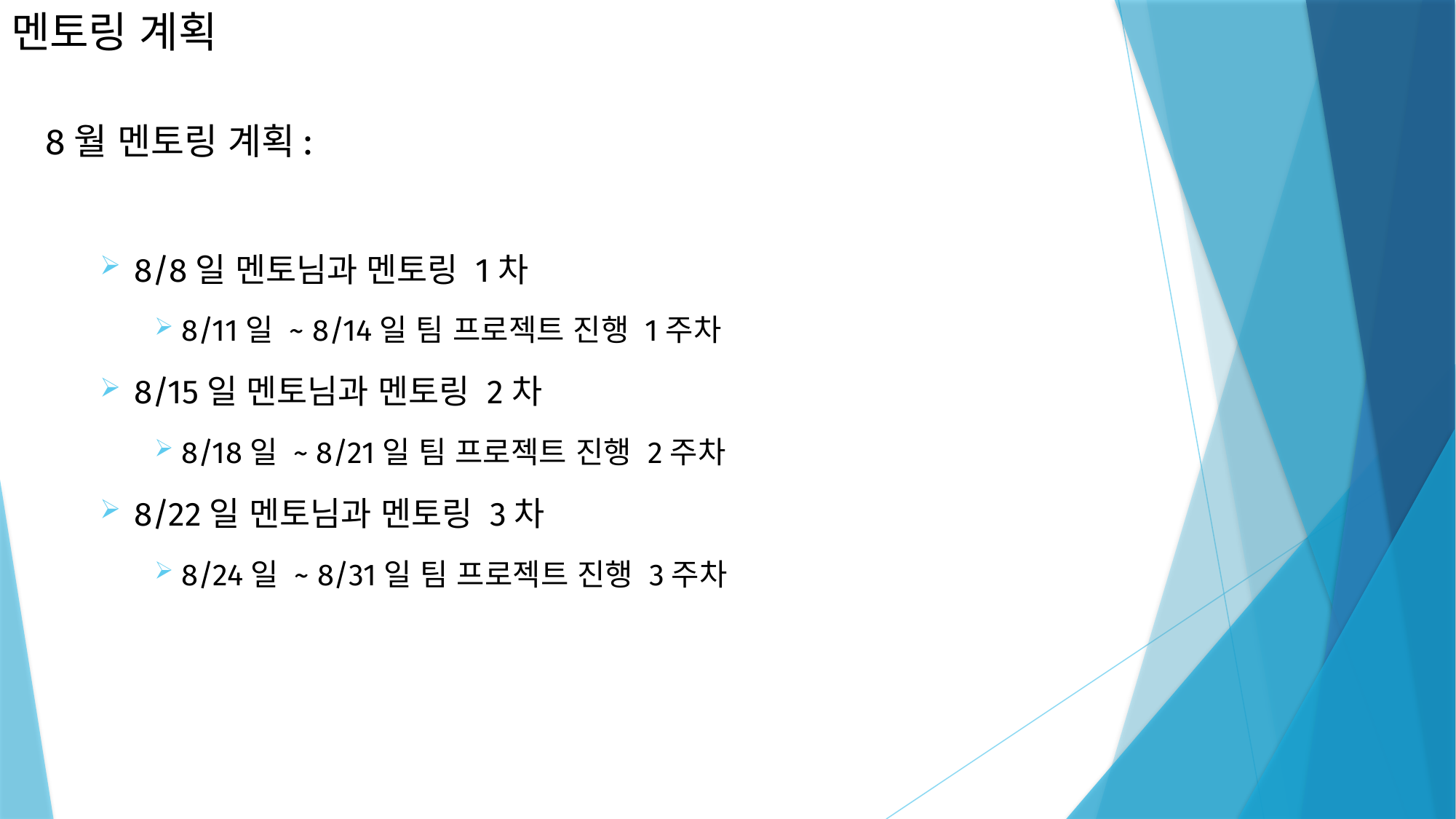

# 멘토링 계획
8월 멘토링 계획:

8/8일 멘토님과 멘토링 1차
8/11일 ~ 8/14일 팀 프로젝트 진행 1주차
8/15일 멘토님과 멘토링 2차
8/18일 ~ 8/21일 팀 프로젝트 진행 2주차
8/22일 멘토님과 멘토링 3차
8/24일 ~ 8/31일 팀 프로젝트 진행 3주차